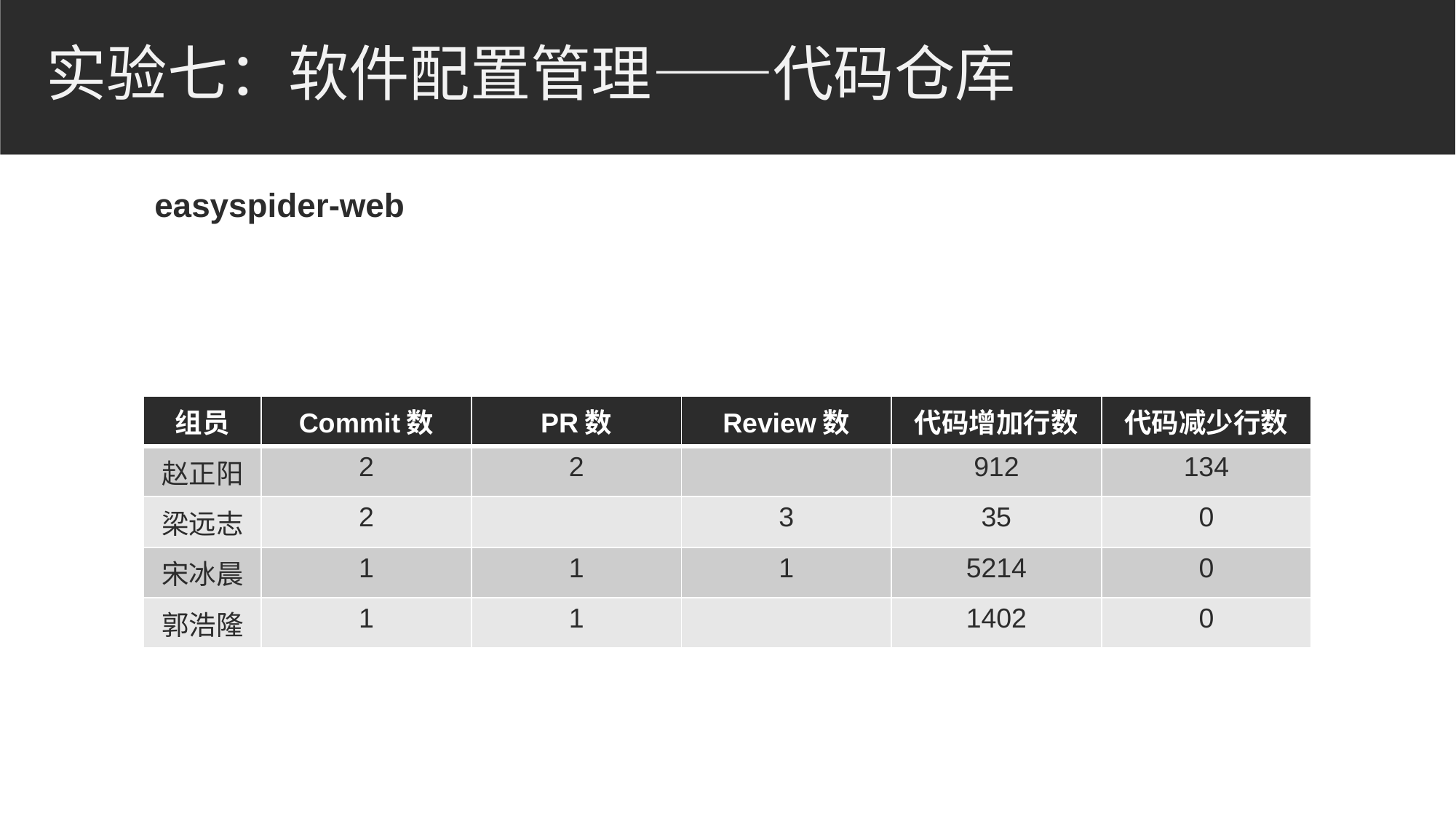

# 实验七：软件配置管理——代码仓库
easyspider-web

| 组员 | Commit数 | PR数 | Review数 | 代码增加行数 | 代码减少行数 |
| --- | --- | --- | --- | --- | --- |
| 赵正阳 | 2 | 2 |  | 912 | 134 |
| 梁远志 | 2 |  | 3 | 35 | 0 |
| 宋冰晨 | 1 | 1 | 1 | 5214 | 0 |
| 郭浩隆 | 1 | 1 |  | 1402 | 0 |